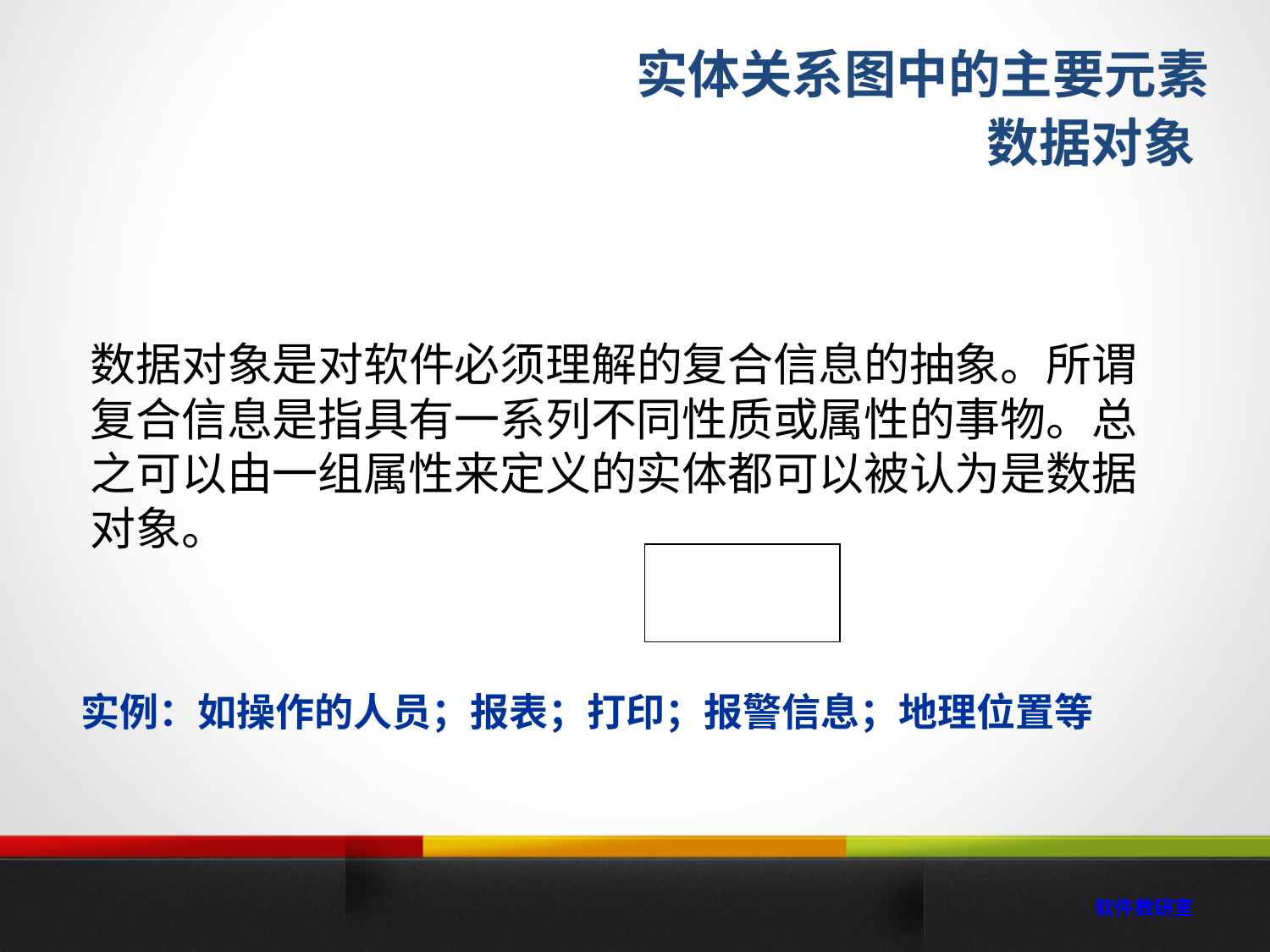

实体关系图中的主要元素数据对象
数据对象是对软件必须理解的复合信息的抽象。所谓复合信息是指具有一系列不同性质或属性的事物。总之可以由一组属性来定义的实体都可以被认为是数据对象。

实例：如操作的人员；报表；打印；报警信息；地理位置等

                                     软件教研室